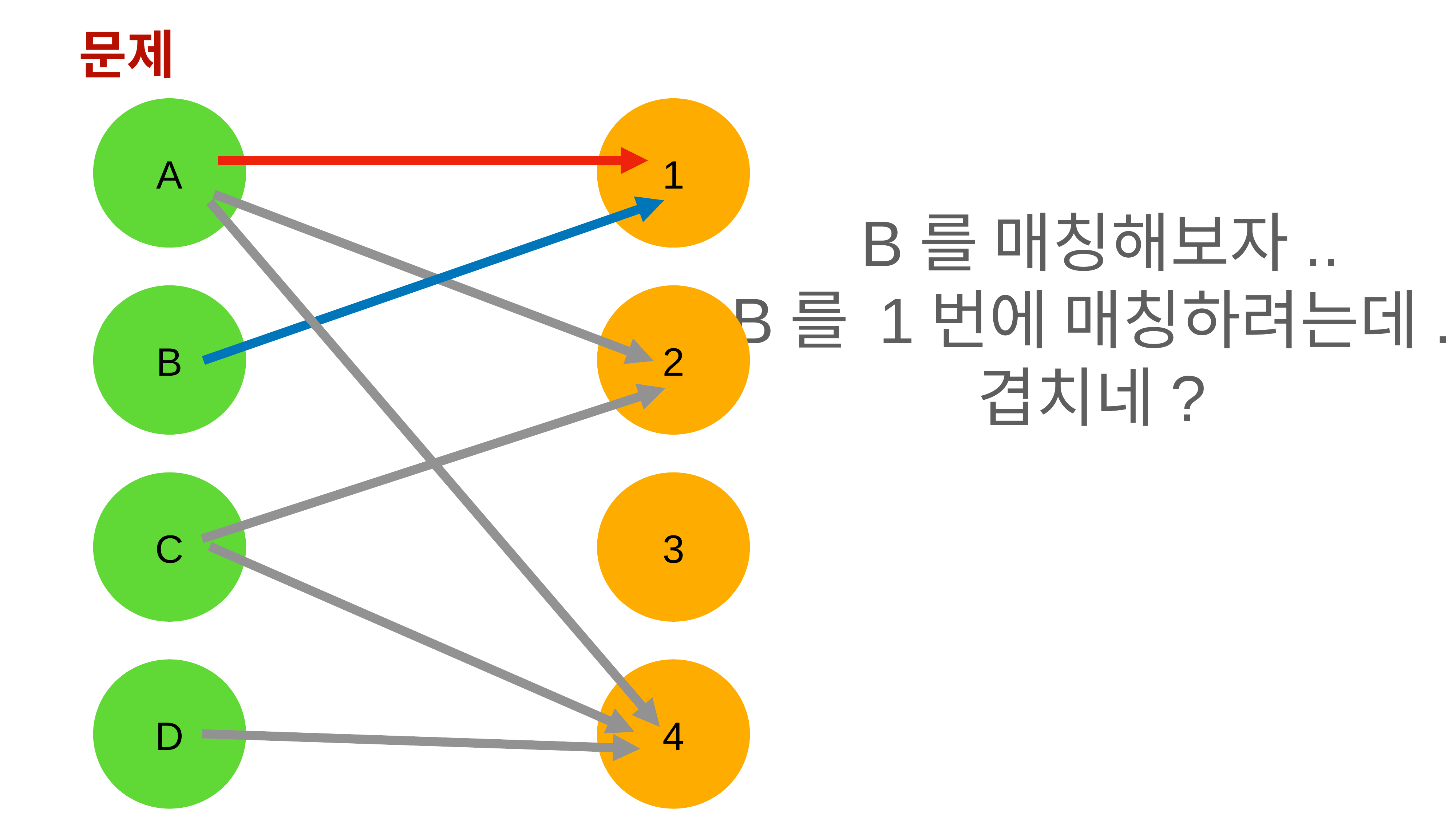

문제
A
1

B를 매칭해보자..
B를 1번에 매칭하려는데..
겹치네?

B
2

C
3

D
4